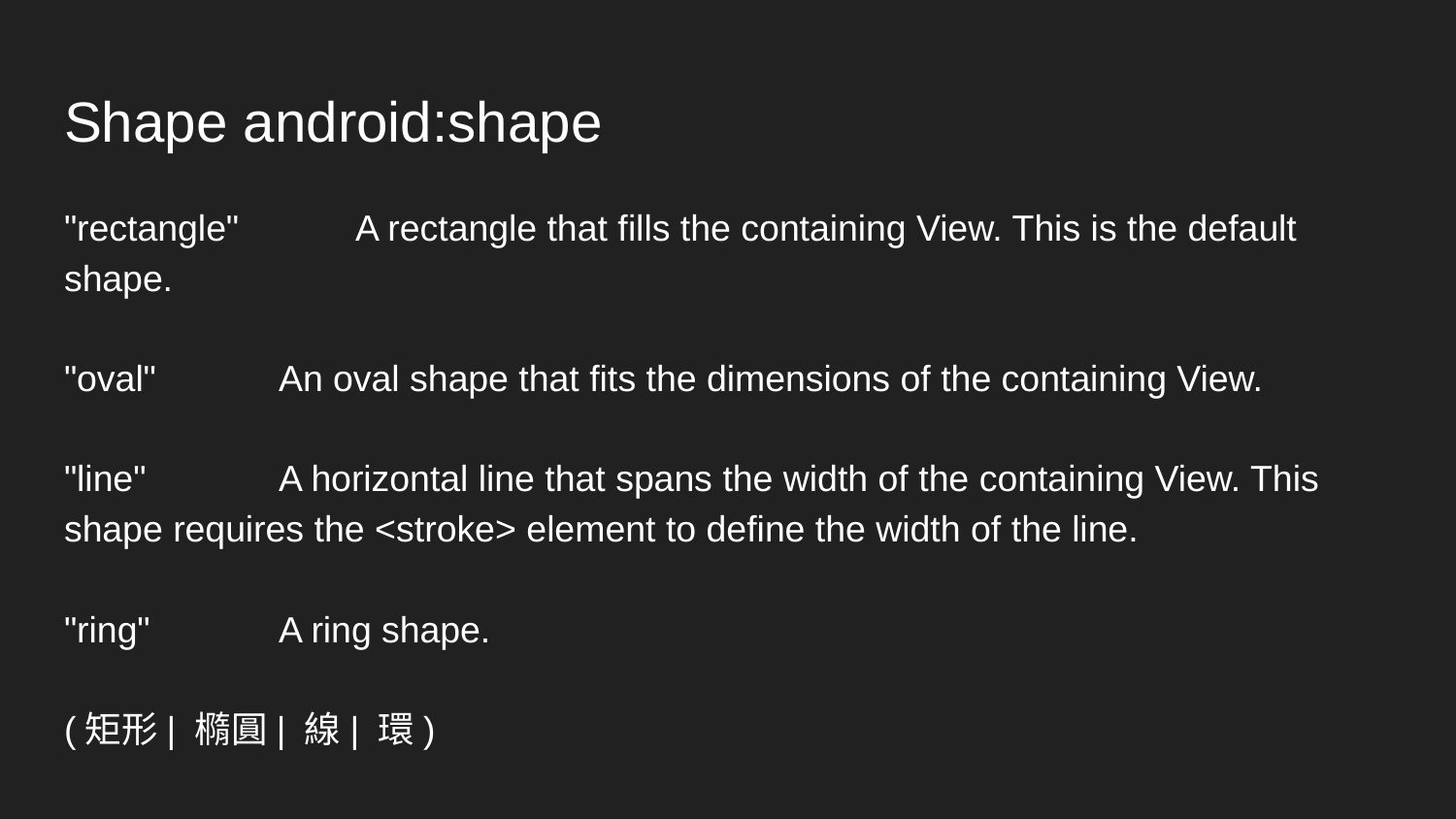

# Shape android:shape
"rectangle"	A rectangle that fills the containing View. This is the default shape.

"oval"	       An oval shape that fits the dimensions of the containing View.

"line"	       A horizontal line that spans the width of the containing View. This shape requires the <stroke> element to define the width of the line.

"ring"	       A ring shape.

(矩形| 橢圓| 線| 環)